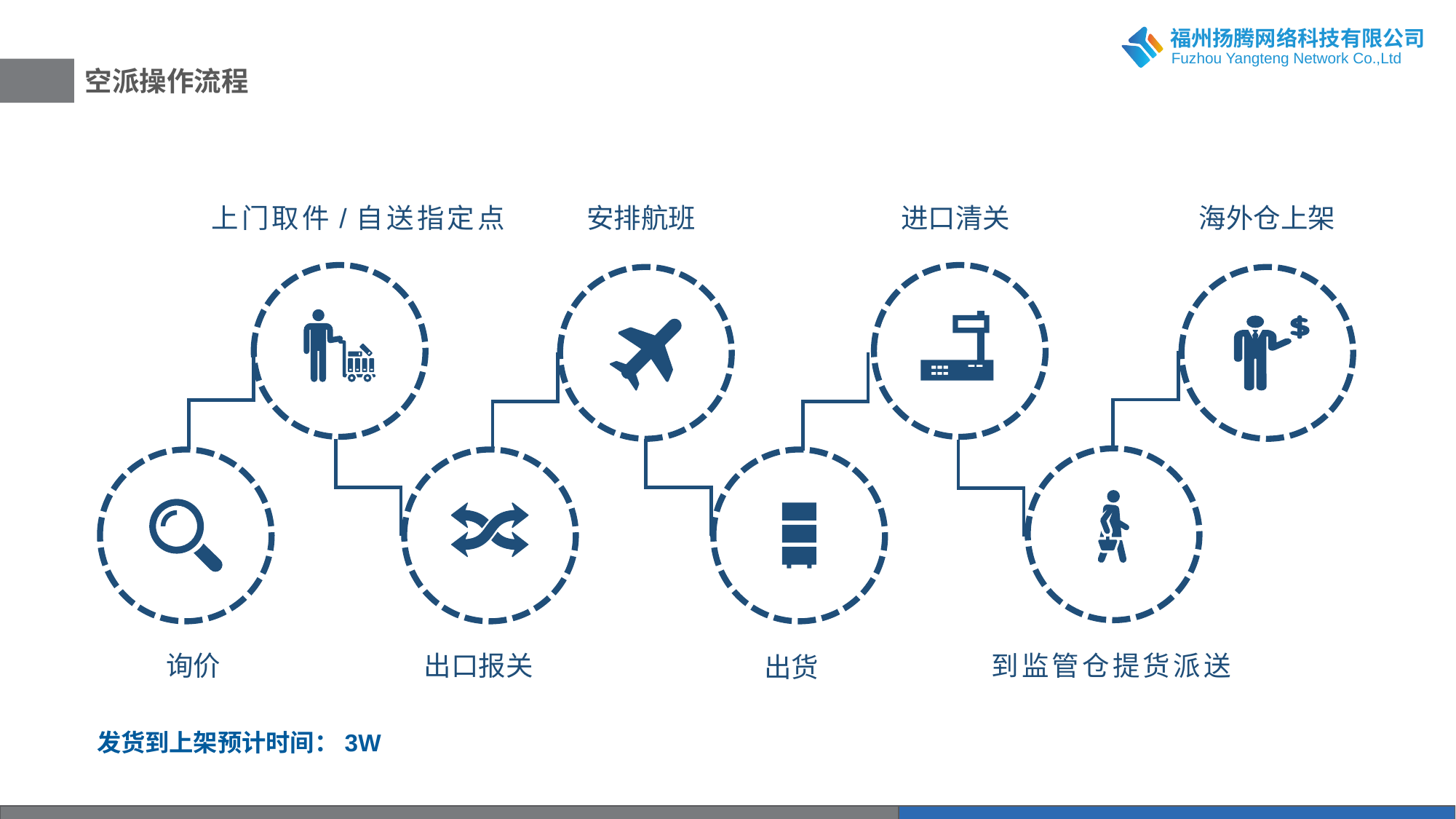

空派操作流程
上门取件/自送指定点
安排航班
进口清关
海外仓上架

询价
出口报关
到监管仓提货派送
出货

发货到上架预计时间：3W